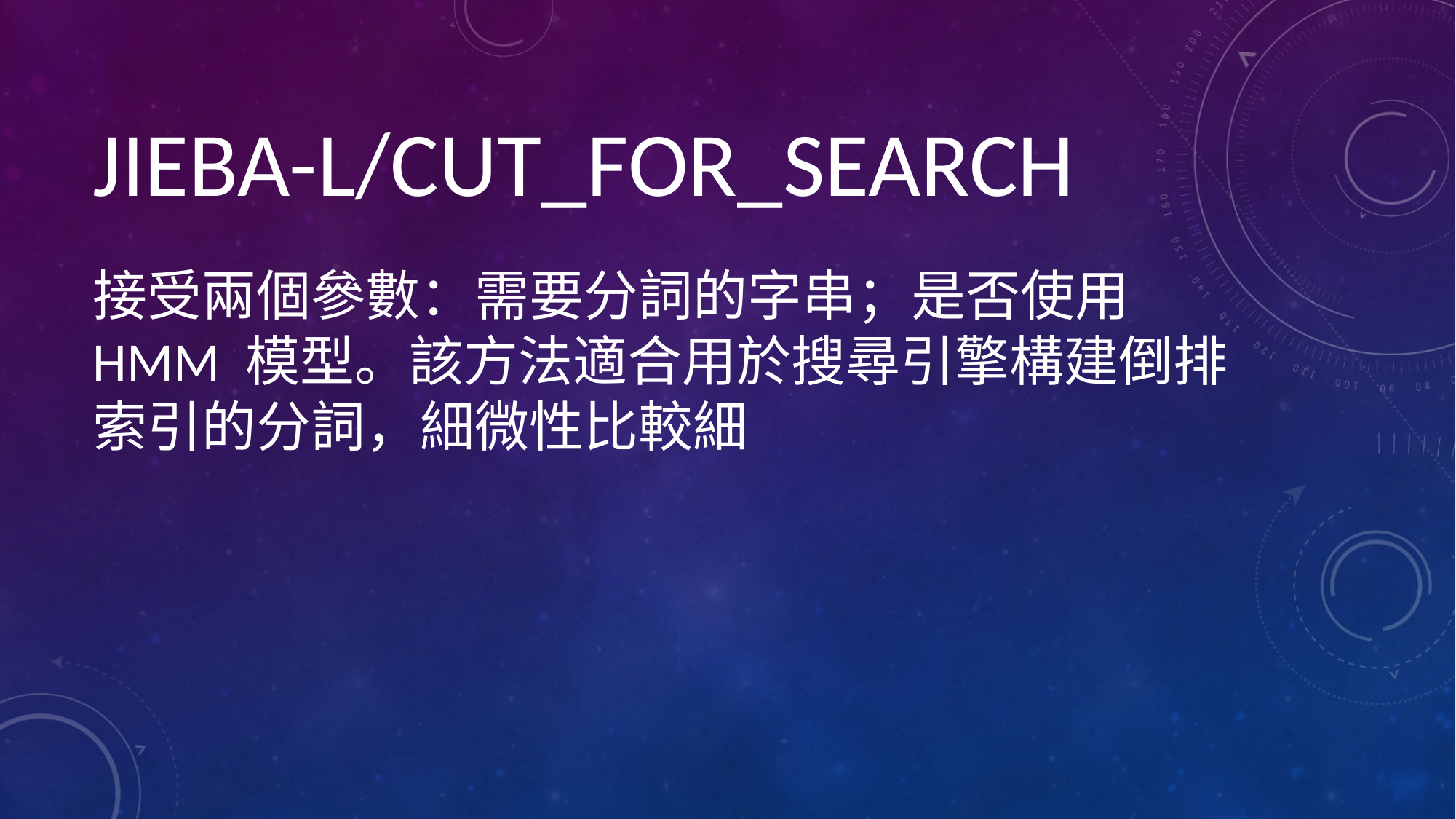

# Jieba-l/cut_for_search
接受兩個參數：需要分詞的字串；是否使用 HMM 模型。該方法適合用於搜尋引擎構建倒排索引的分詞，細微性比較細